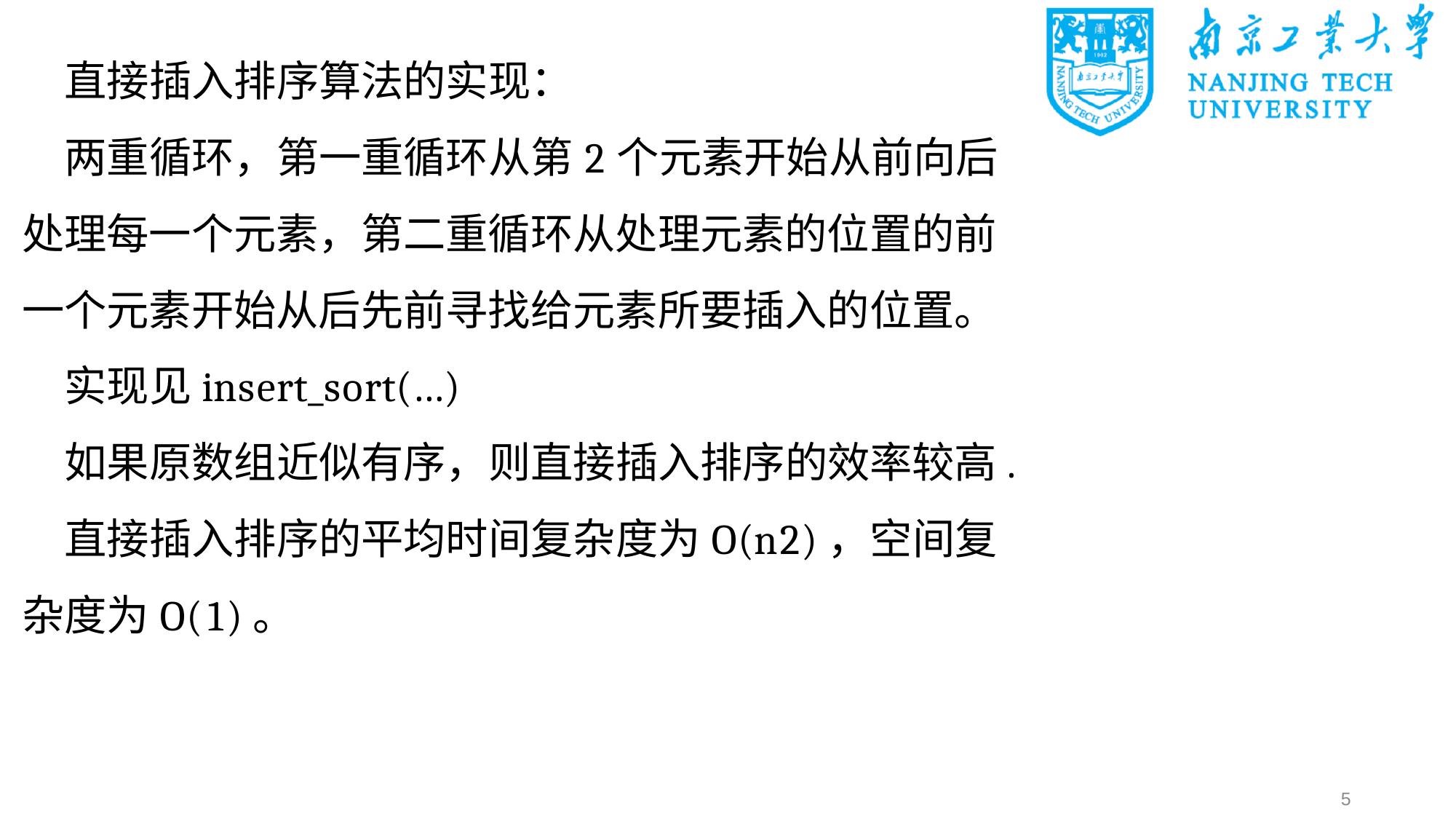

直接插入排序算法的实现：
两重循环，第一重循环从第2个元素开始从前向后处理每一个元素，第二重循环从处理元素的位置的前一个元素开始从后先前寻找给元素所要插入的位置。
实现见insert_sort(…)
如果原数组近似有序，则直接插入排序的效率较高.
直接插入排序的平均时间复杂度为O(n2)，空间复杂度为O(1)。
5